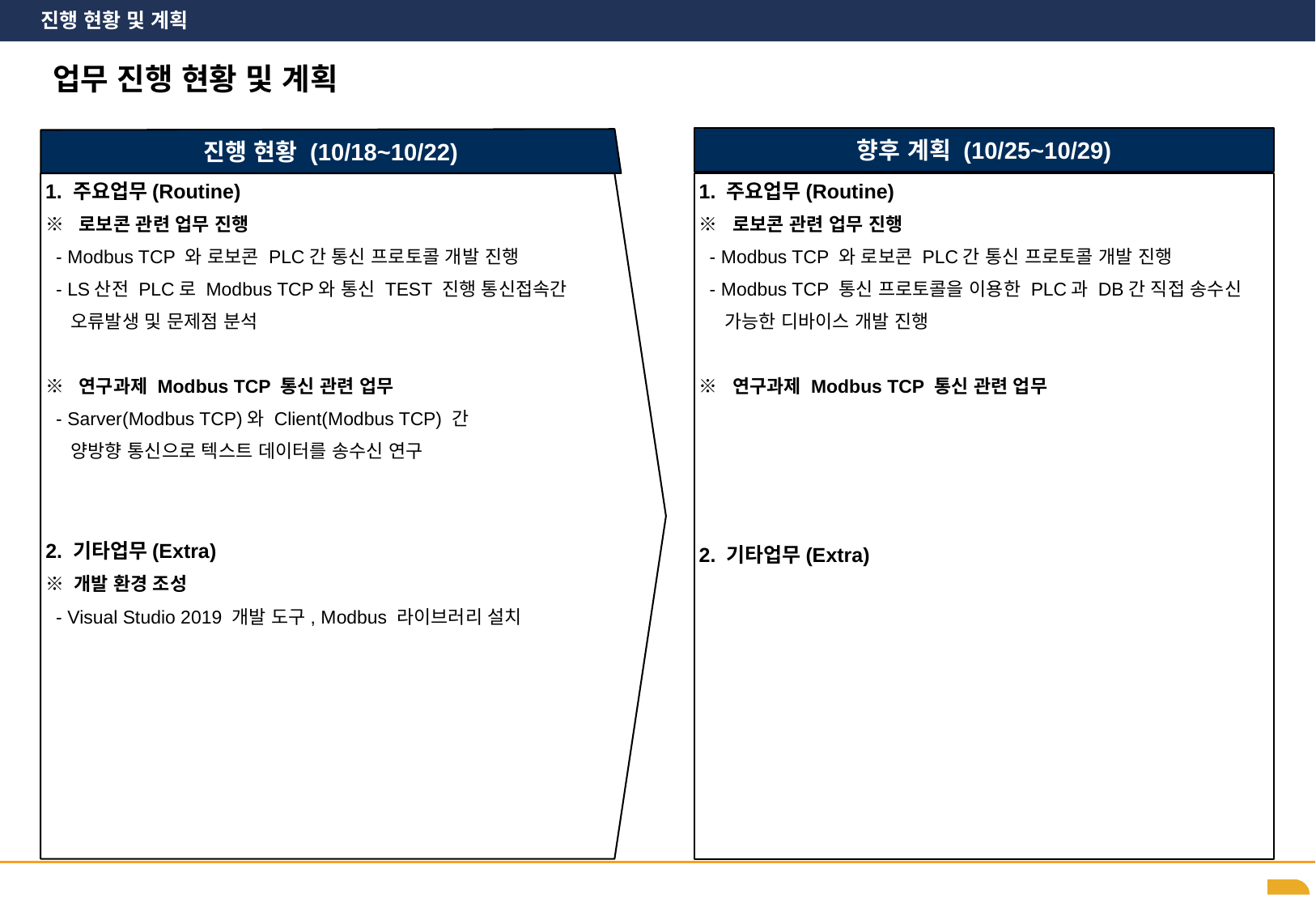

진행 현황 및 계획
# 업무 진행 현황 및 계획
향후 계획 (10/25~10/29)
진행 현황 (10/18~10/22)
1. 주요업무(Routine)
※  로보콘 관련 업무 진행
  - Modbus TCP 와 로보콘 PLC간 통신 프로토콜 개발 진행
  - LS산전 PLC로 Modbus TCP와 통신 TEST 진행 통신접속간
    오류발생 및 문제점 분석

※  연구과제 Modbus TCP 통신 관련 업무
  - Sarver(Modbus TCP)와 Client(Modbus TCP) 간
    양방향 통신으로 텍스트 데이터를 송수신 연구

2. 기타업무(Extra)
※ 개발 환경 조성
  - Visual Studio 2019 개발 도구, Modbus 라이브러리 설치
1. 주요업무(Routine)
※  로보콘 관련 업무 진행
  - Modbus TCP 와 로보콘 PLC간 통신 프로토콜 개발 진행
  - Modbus TCP 통신 프로토콜을 이용한 PLC과 DB간 직접 송수신
    가능한 디바이스 개발 진행

※  연구과제 Modbus TCP 통신 관련 업무

2. 기타업무(Extra)